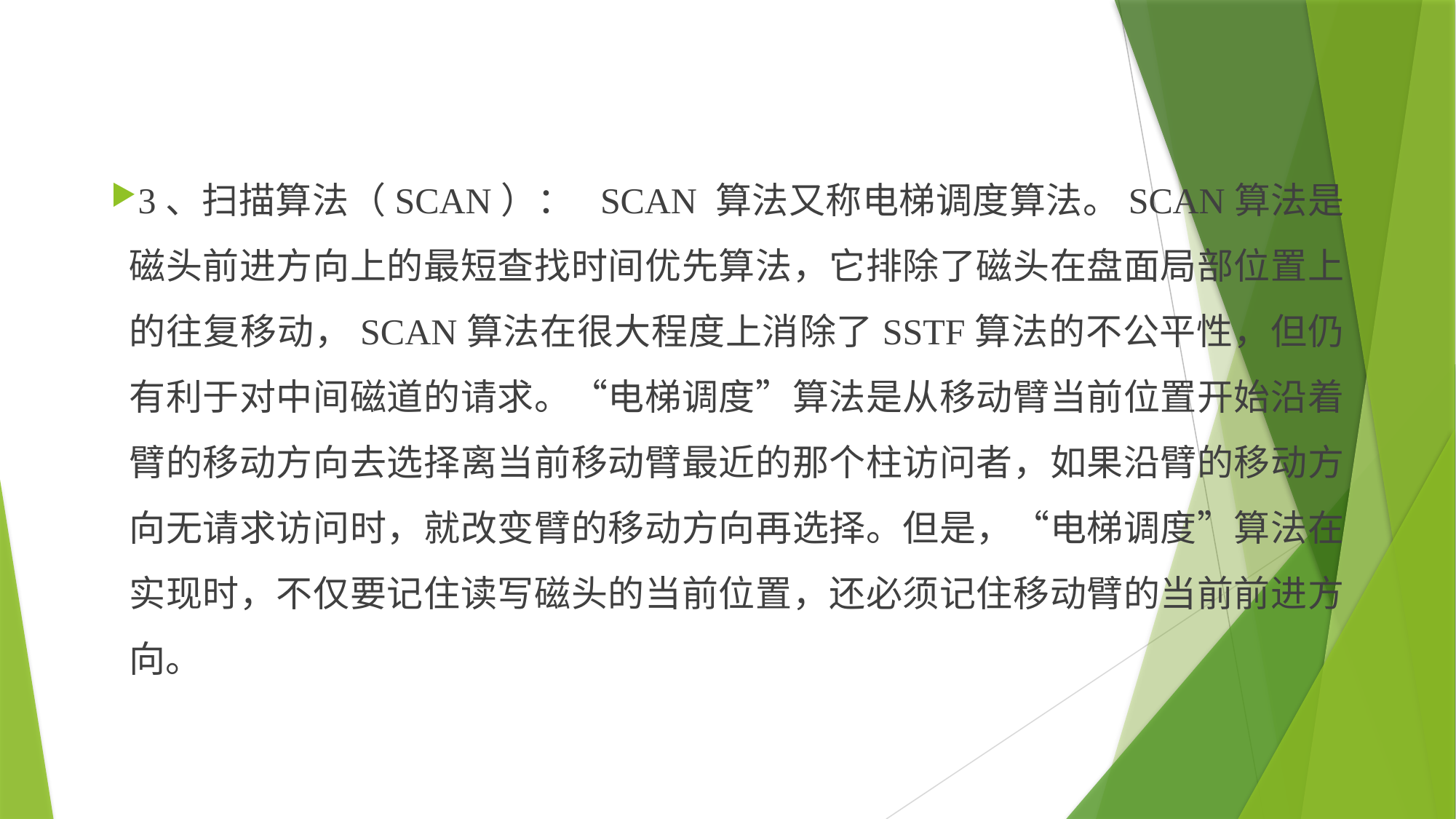

3、扫描算法（SCAN）：  SCAN 算法又称电梯调度算法。SCAN算法是磁头前进方向上的最短查找时间优先算法，它排除了磁头在盘面局部位置上的往复移动，SCAN算法在很大程度上消除了SSTF算法的不公平性，但仍有利于对中间磁道的请求。“电梯调度”算法是从移动臂当前位置开始沿着臂的移动方向去选择离当前移动臂最近的那个柱访问者，如果沿臂的移动方向无请求访问时，就改变臂的移动方向再选择。但是，“电梯调度”算法在实现时，不仅要记住读写磁头的当前位置，还必须记住移动臂的当前前进方向。